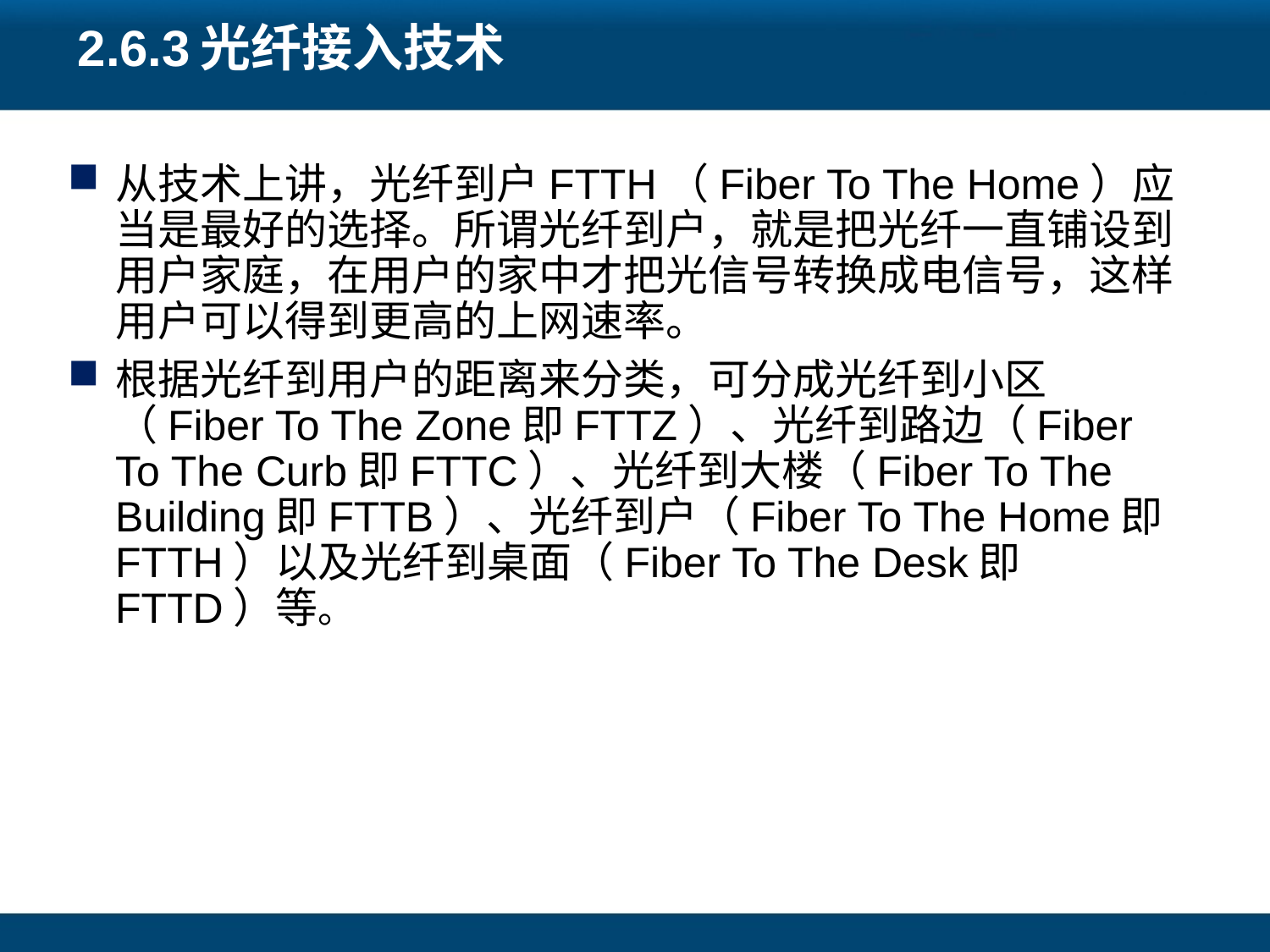

# 2.6.3光纤接入技术
从技术上讲，光纤到户FTTH（Fiber To The Home）应当是最好的选择。所谓光纤到户，就是把光纤一直铺设到用户家庭，在用户的家中才把光信号转换成电信号，这样用户可以得到更高的上网速率。
根据光纤到用户的距离来分类，可分成光纤到小区（Fiber To The Zone即FTTZ）、光纤到路边（Fiber To The Curb即FTTC）、光纤到大楼（Fiber To The Building即FTTB）、光纤到户（Fiber To The Home即 FTTH）以及光纤到桌面（Fiber To The Desk即FTTD）等。